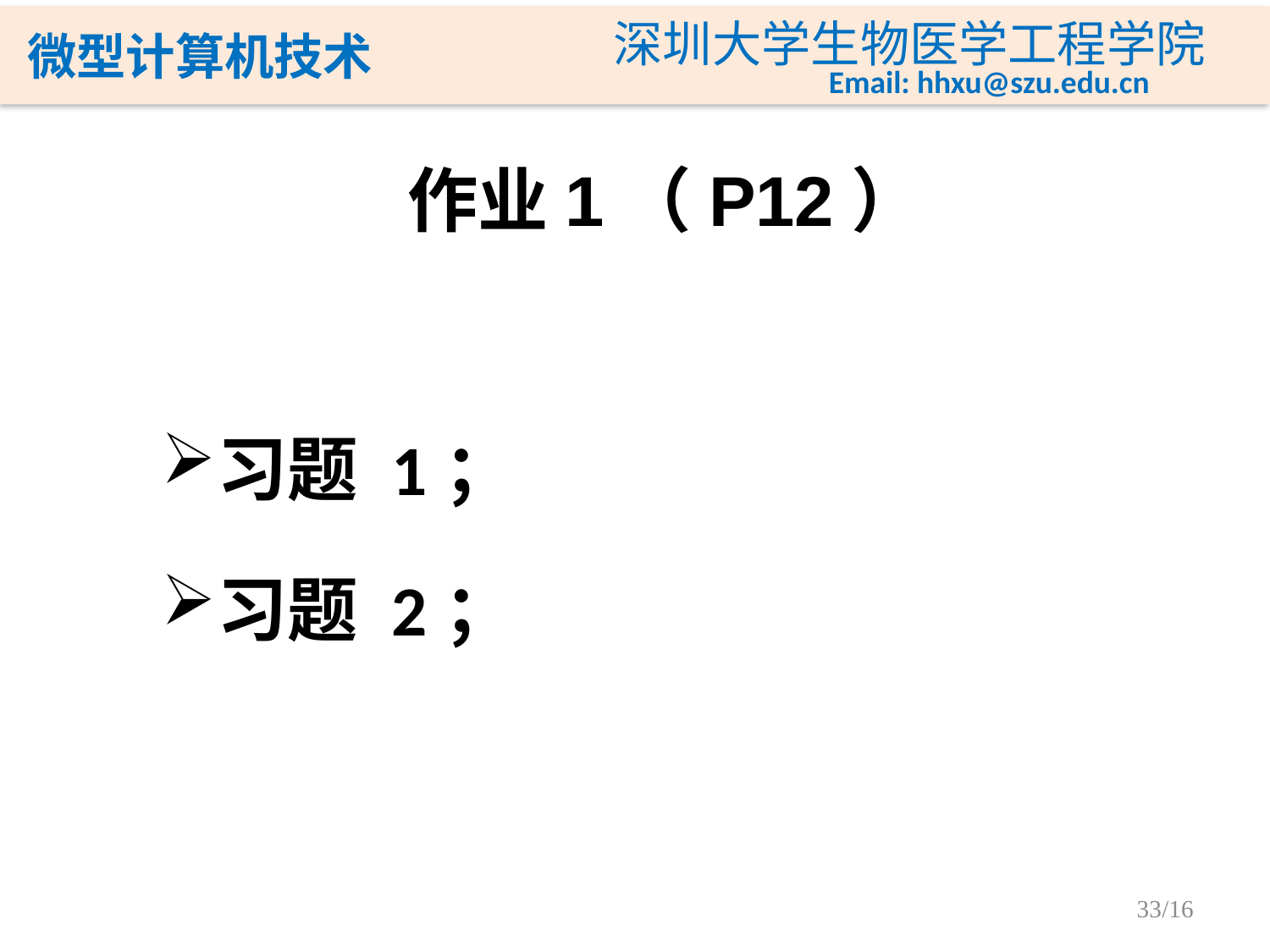

# 作业1（P12）
习题 1；
习题 2；
33/16